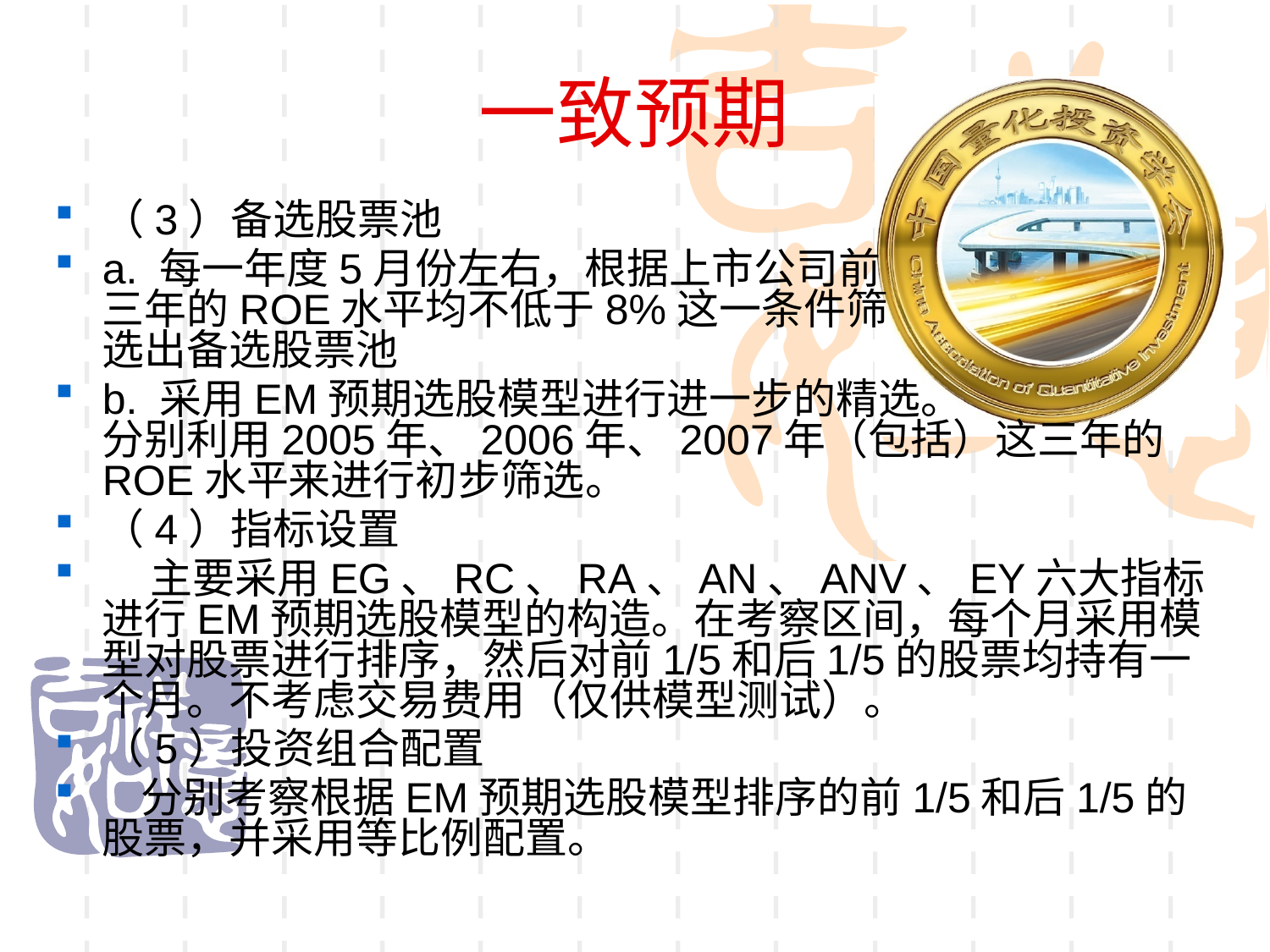

一致预期
（3）备选股票池
a. 每一年度5月份左右，根据上市公司前
三年的ROE水平均不低于8%这一条件筛
选出备选股票池
b. 采用EM预期选股模型进行进一步的精选。
分别利用2005年、2006年、2007年（包括）这三年的ROE水平来进行初步筛选。
（4）指标设置
    主要采用EG、RC、RA、AN、ANV、EY六大指标进行EM预期选股模型的构造。在考察区间，每个月采用模型对股票进行排序，然后对前1/5和后1/5的股票均持有一个月。不考虑交易费用（仅供模型测试）。
（5）投资组合配置
   分别考察根据EM预期选股模型排序的前1/5和后1/5的股票，并采用等比例配置。